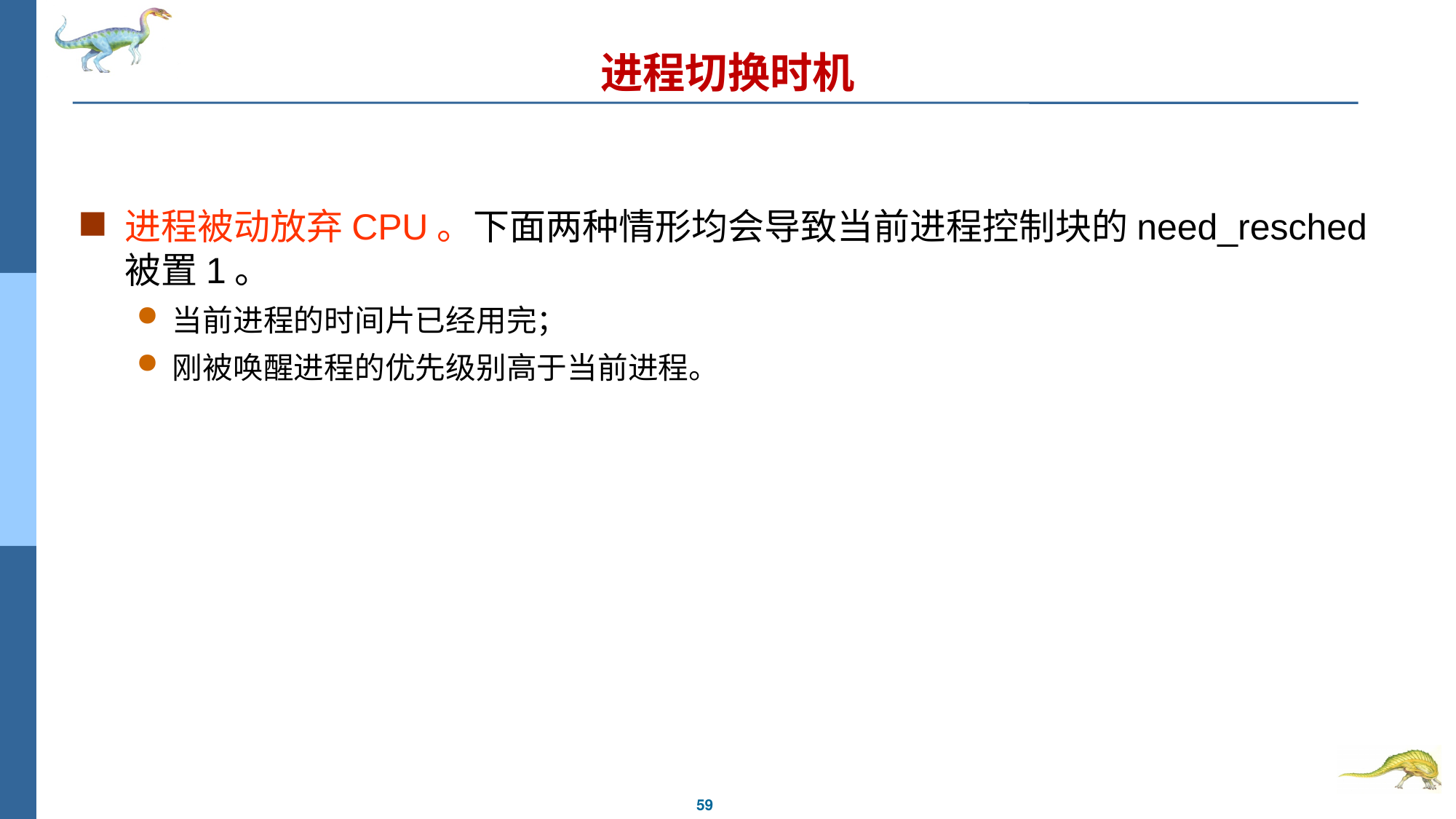

# 进程切换时机

进程被动放弃CPU。下面两种情形均会导致当前进程控制块的need_resched被置1。
当前进程的时间片已经用完；
刚被唤醒进程的优先级别高于当前进程。